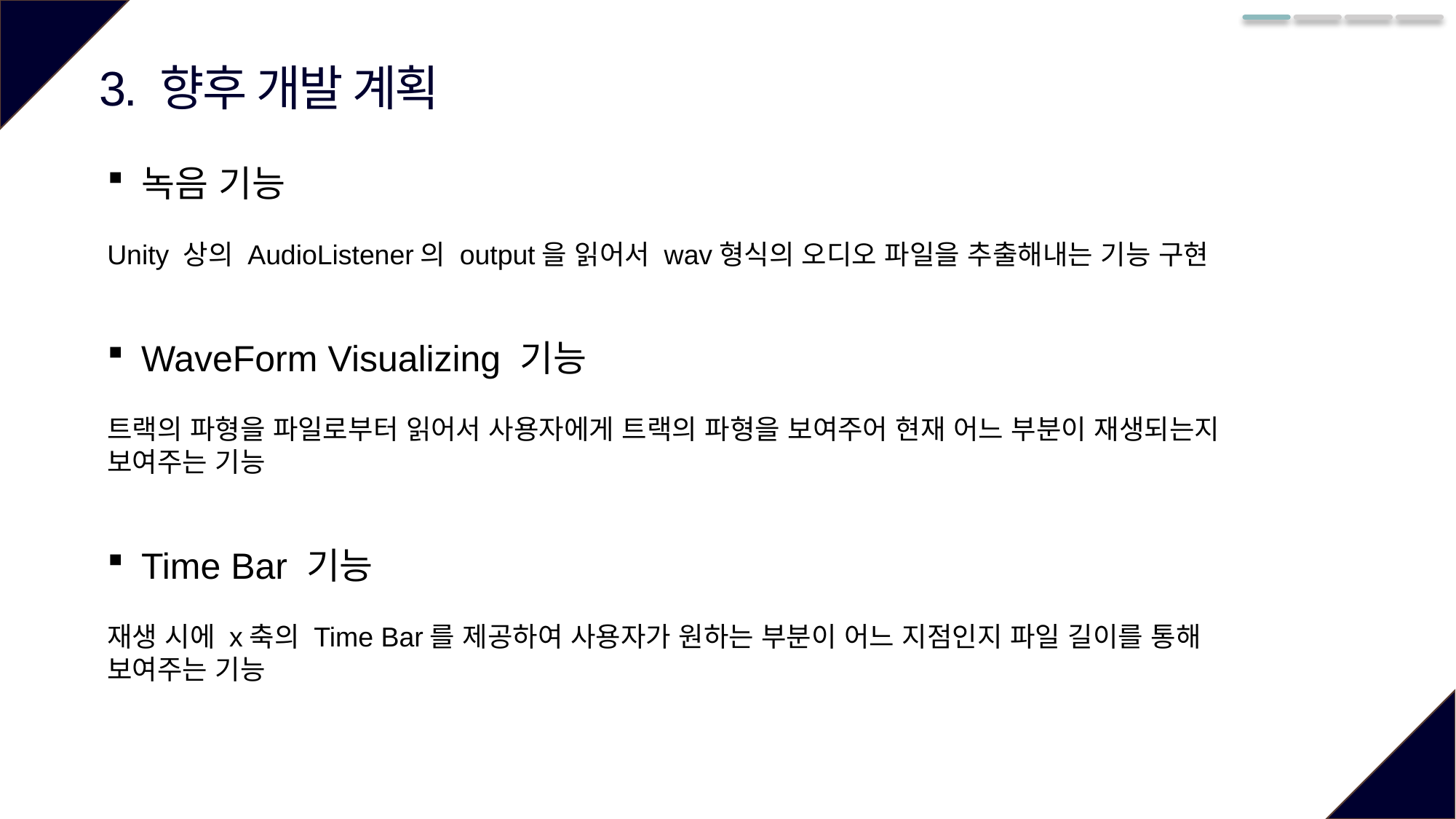

3. 향후 개발 계획
녹음 기능

Unity 상의 AudioListener의 output을 읽어서 wav형식의 오디오 파일을 추출해내는 기능 구현

WaveForm Visualizing 기능

트랙의 파형을 파일로부터 읽어서 사용자에게 트랙의 파형을 보여주어 현재 어느 부분이 재생되는지 보여주는 기능

Time Bar 기능

재생 시에 x축의 Time Bar를 제공하여 사용자가 원하는 부분이 어느 지점인지 파일 길이를 통해 보여주는 기능